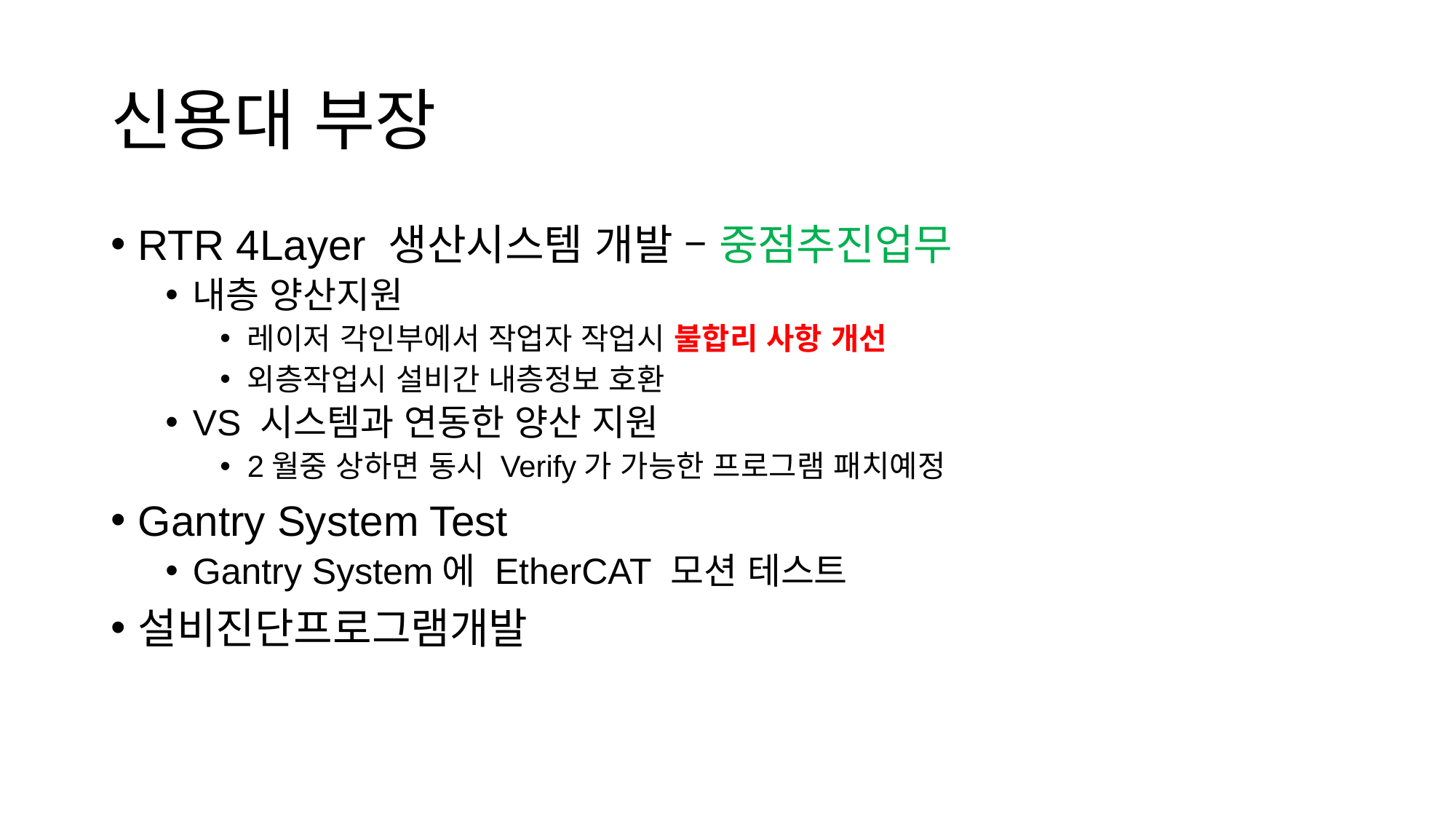

# 신용대 부장
RTR 4Layer 생산시스템 개발 – 중점추진업무
내층 양산지원
레이저 각인부에서 작업자 작업시 불합리 사항 개선
외층작업시 설비간 내층정보 호환
VS 시스템과 연동한 양산 지원
2월중 상하면 동시 Verify가 가능한 프로그램 패치예정
Gantry System Test
Gantry System에 EtherCAT 모션 테스트
설비진단프로그램개발